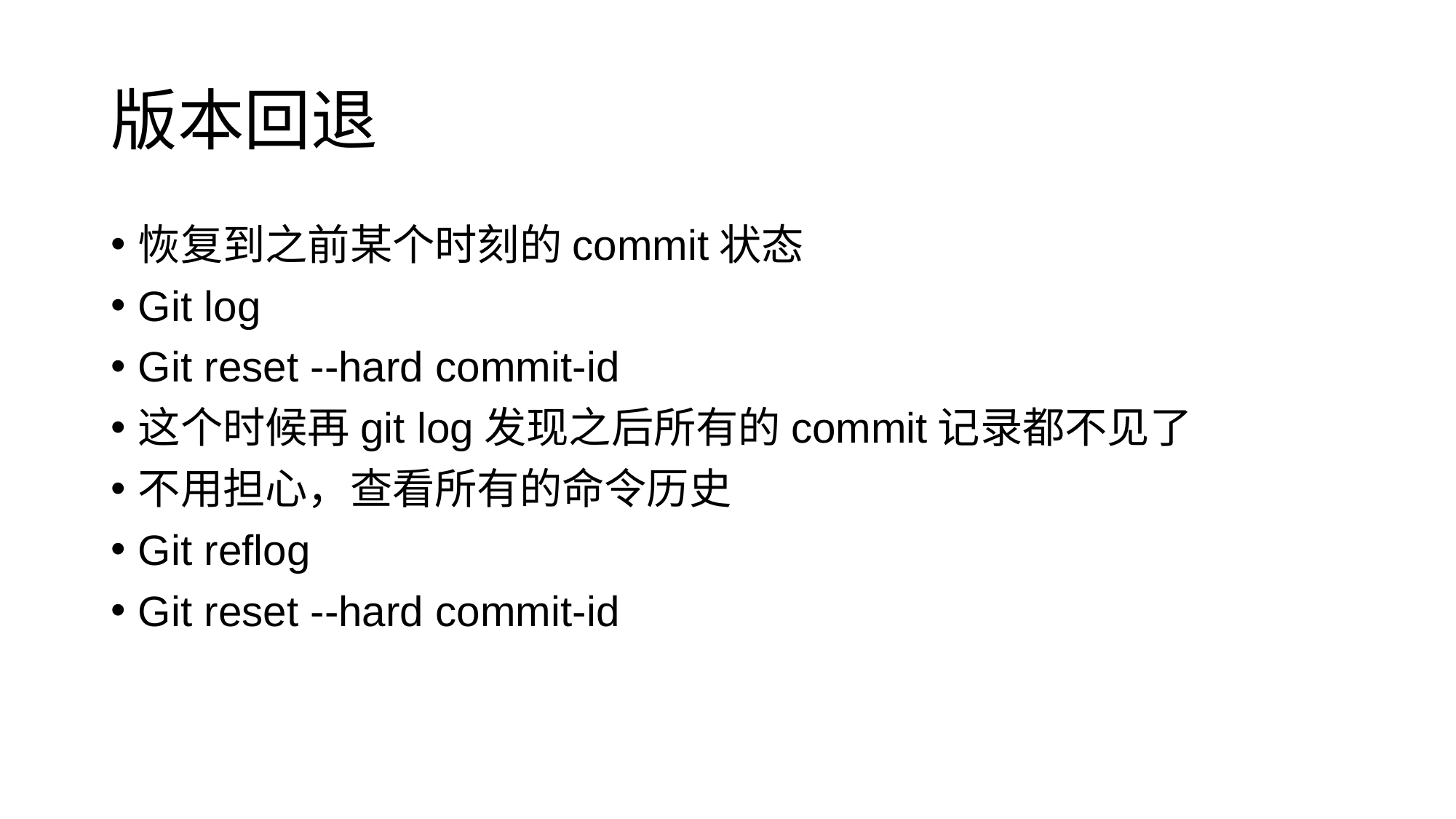

# 版本回退
恢复到之前某个时刻的commit状态
Git log
Git reset --hard commit-id
这个时候再git log发现之后所有的commit记录都不见了
不用担心，查看所有的命令历史
Git reflog
Git reset --hard commit-id